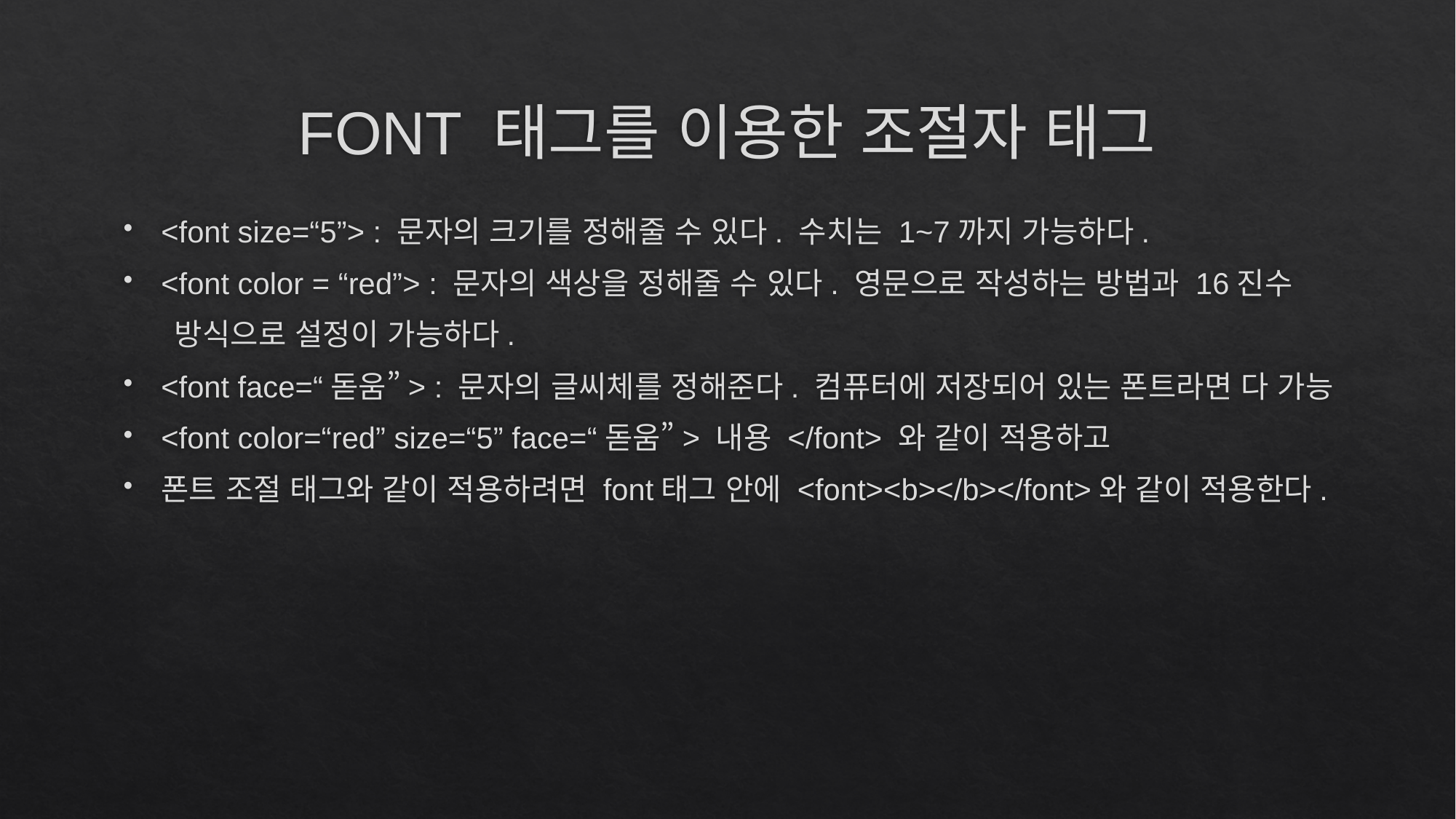

# FONT 태그를 이용한 조절자 태그
<font size=“5”> : 문자의 크기를 정해줄 수 있다. 수치는 1~7까지 가능하다.
<font color = “red”> : 문자의 색상을 정해줄 수 있다. 영문으로 작성하는 방법과 16진수
     방식으로 설정이 가능하다.
<font face=“돋움”> : 문자의 글씨체를 정해준다. 컴퓨터에 저장되어 있는 폰트라면 다 가능
<font color=“red” size=“5” face=“돋움”> 내용 </font> 와 같이 적용하고
폰트 조절 태그와 같이 적용하려면 font태그 안에 <font><b></b></font>와 같이 적용한다.